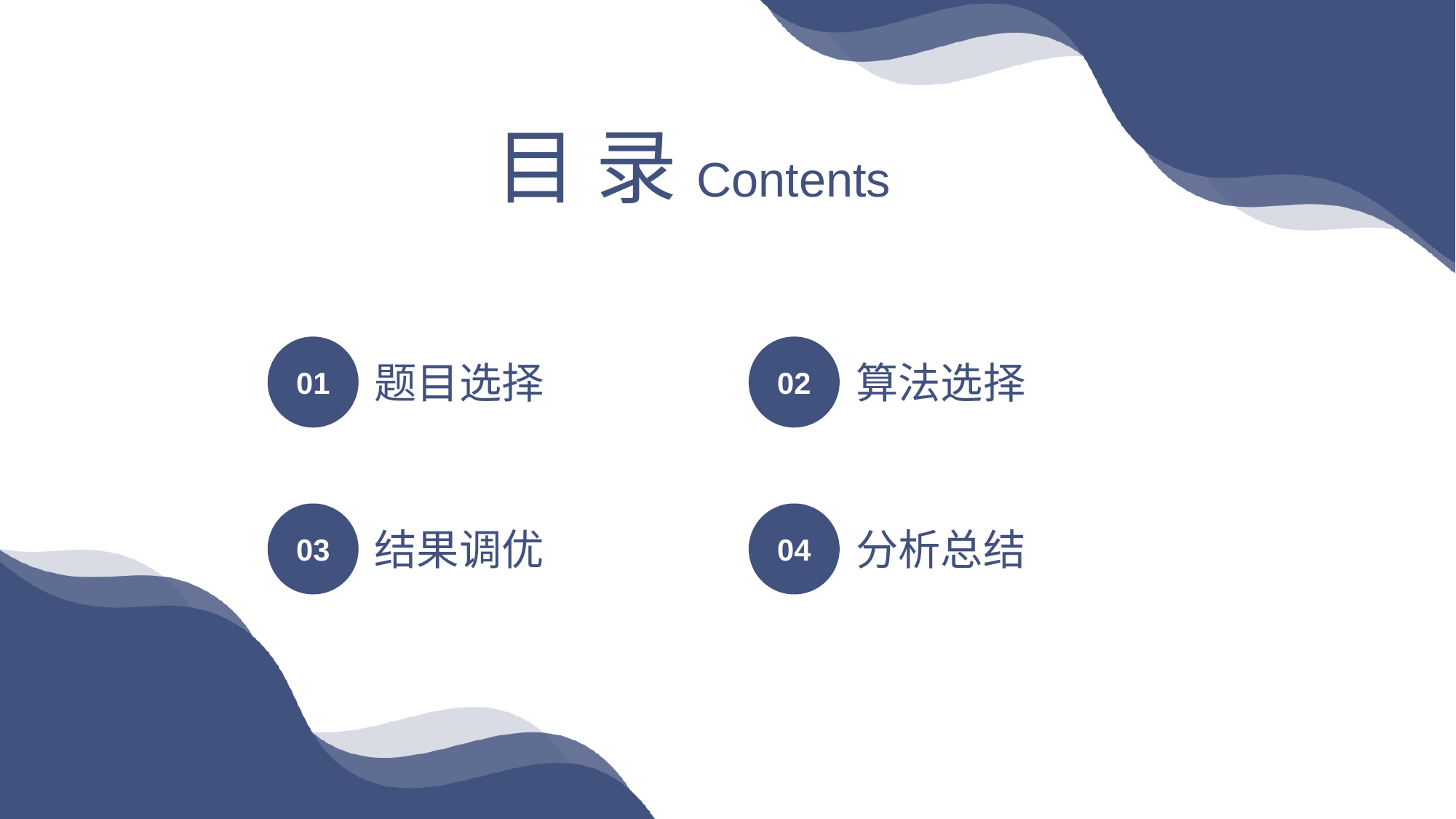

目 录Contents
01
02
题目选择
算法选择
03
04
结果调优
分析总结